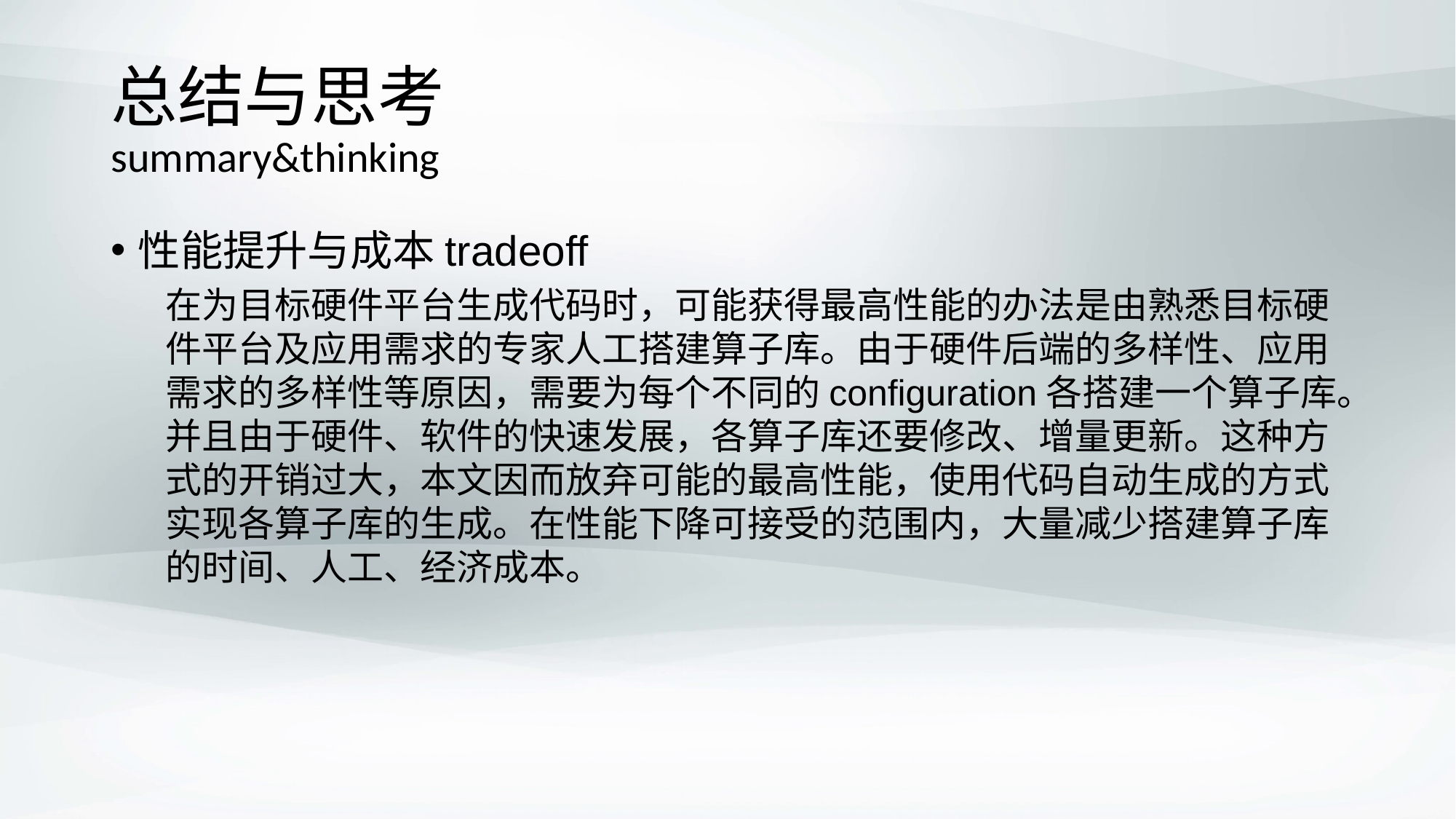

# 总结与思考 summary&thinking
性能提升与成本tradeoff
在为目标硬件平台生成代码时，可能获得最高性能的办法是由熟悉目标硬件平台及应用需求的专家人工搭建算子库。由于硬件后端的多样性、应用需求的多样性等原因，需要为每个不同的configuration各搭建一个算子库。并且由于硬件、软件的快速发展，各算子库还要修改、增量更新。这种方式的开销过大，本文因而放弃可能的最高性能，使用代码自动生成的方式实现各算子库的生成。在性能下降可接受的范围内，大量减少搭建算子库的时间、人工、经济成本。